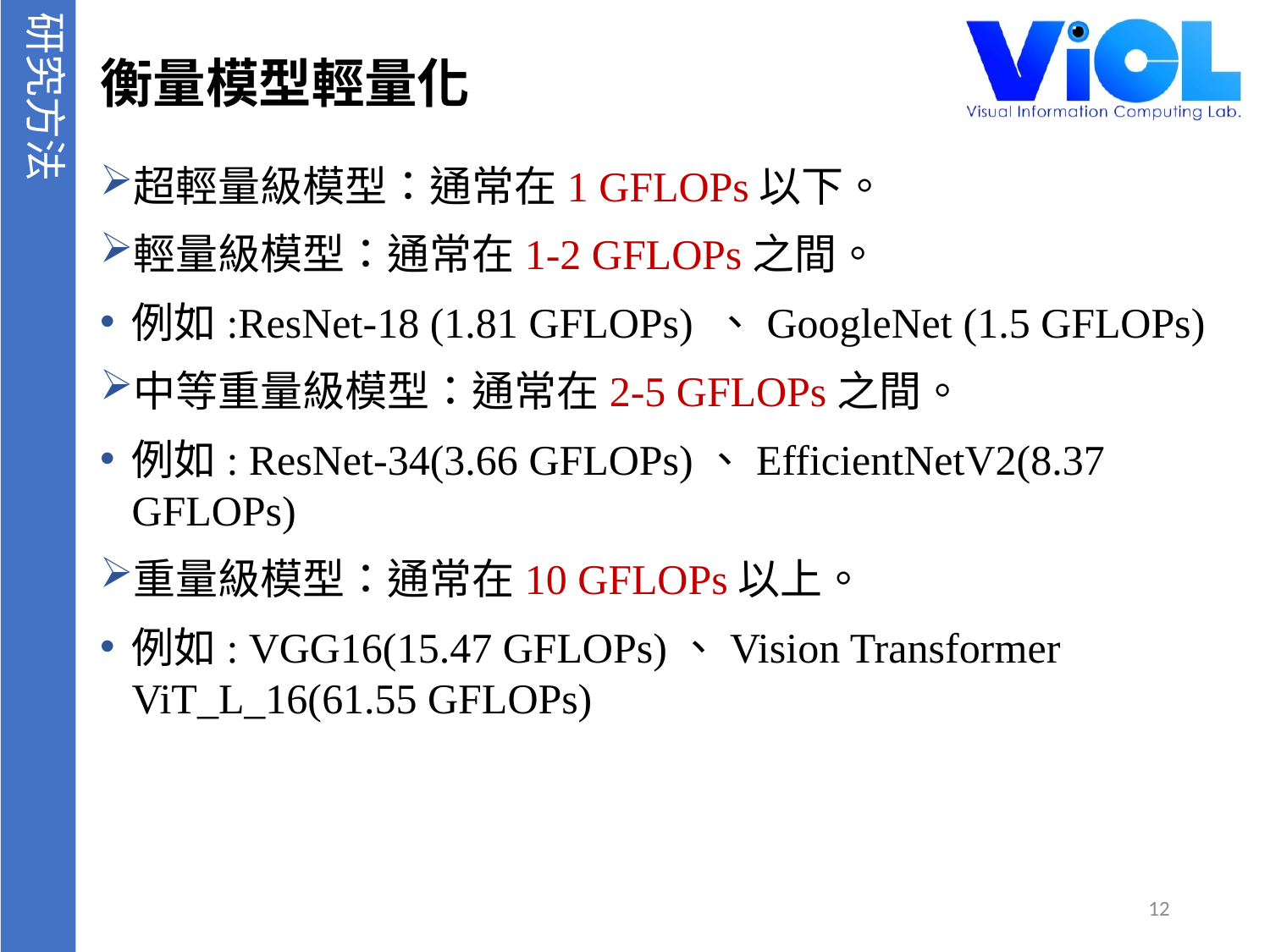

研究方法
# 衡量模型輕量化
超輕量級模型：通常在1 GFLOPs以下。
輕量級模型：通常在1-2 GFLOPs之間。
例如:ResNet-18 (1.81 GFLOPs) 、GoogleNet (1.5 GFLOPs)
中等重量級模型：通常在2-5 GFLOPs之間。
例如: ResNet-34(3.66 GFLOPs)、EfficientNetV2(8.37 GFLOPs)
重量級模型：通常在10 GFLOPs以上。
例如: VGG16(15.47 GFLOPs)、Vision Transformer ViT_L_16(61.55 GFLOPs)

12